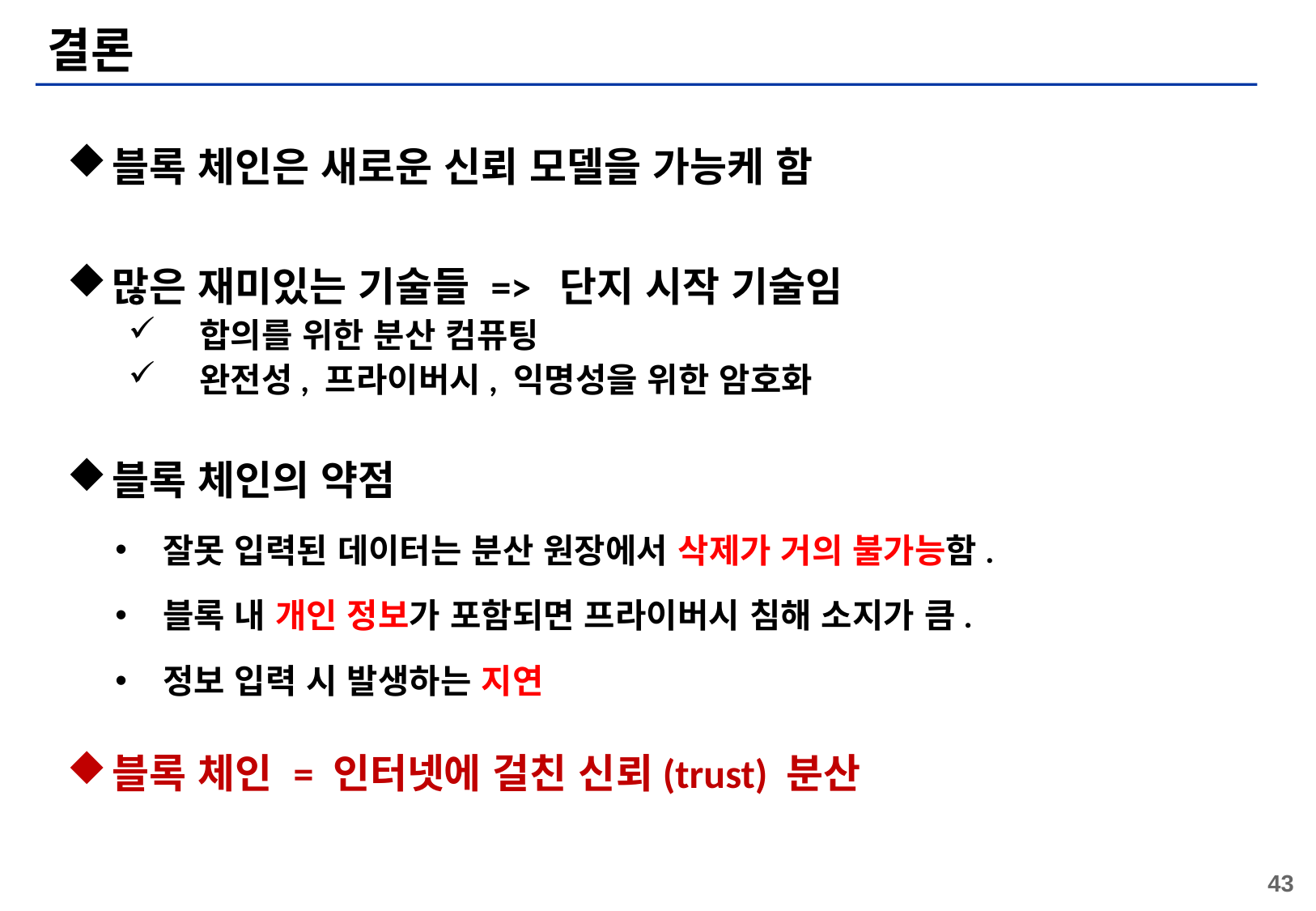

# 결론
블록 체인은 새로운 신뢰 모델을 가능케 함

많은 재미있는 기술들 =>  단지 시작 기술임
합의를 위한 분산 컴퓨팅
완전성, 프라이버시, 익명성을 위한 암호화

블록 체인의 약점
잘못 입력된 데이터는 분산 원장에서 삭제가 거의 불가능함.
블록 내 개인 정보가 포함되면 프라이버시 침해 소지가 큼.
정보 입력 시 발생하는 지연

블록 체인 = 인터넷에 걸친 신뢰(trust) 분산